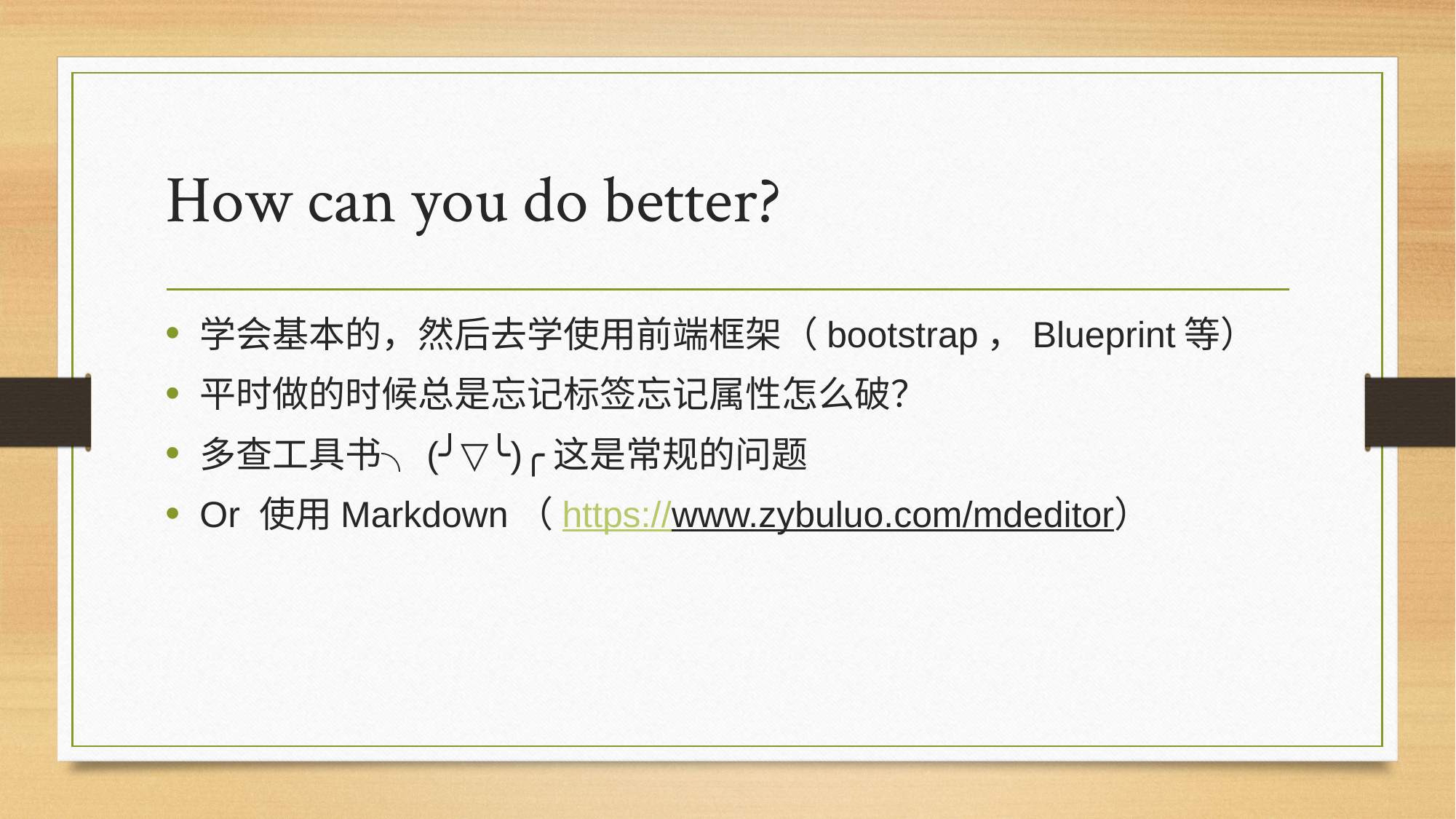

# How can you do better?
学会基本的，然后去学使用前端框架（bootstrap，Blueprint等）
平时做的时候总是忘记标签忘记属性怎么破？
多查工具书╮(╯▽╰)╭这是常规的问题
Or 使用Markdown（https://www.zybuluo.com/mdeditor）